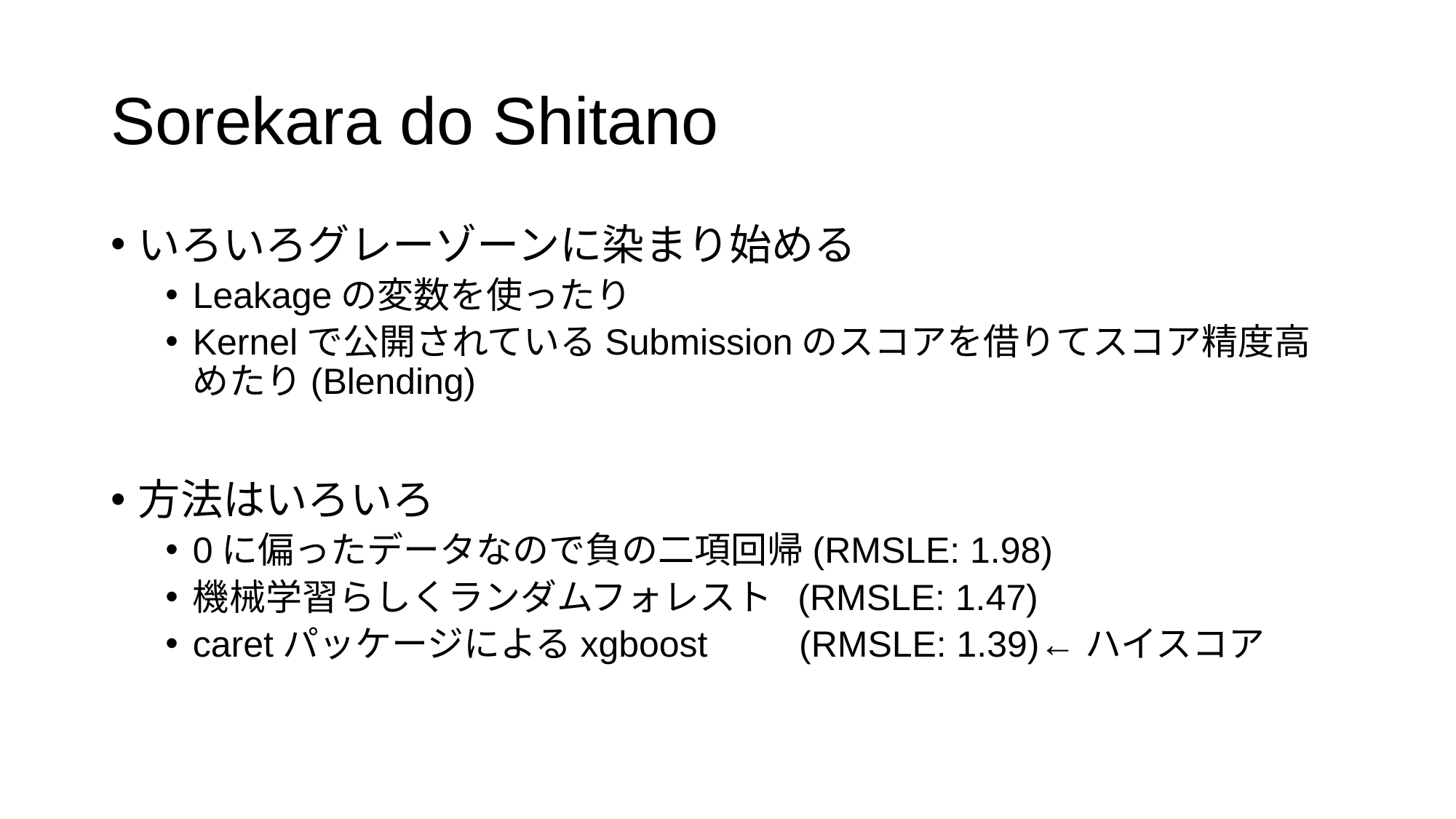

# Sorekara do Shitano
いろいろグレーゾーンに染まり始める
Leakageの変数を使ったり
Kernelで公開されているSubmissionのスコアを借りてスコア精度高めたり(Blending)

方法はいろいろ
0に偏ったデータなので負の二項回帰(RMSLE: 1.98)
機械学習らしくランダムフォレスト  (RMSLE: 1.47)
caretパッケージによるxgboost         (RMSLE: 1.39)←ハイスコア